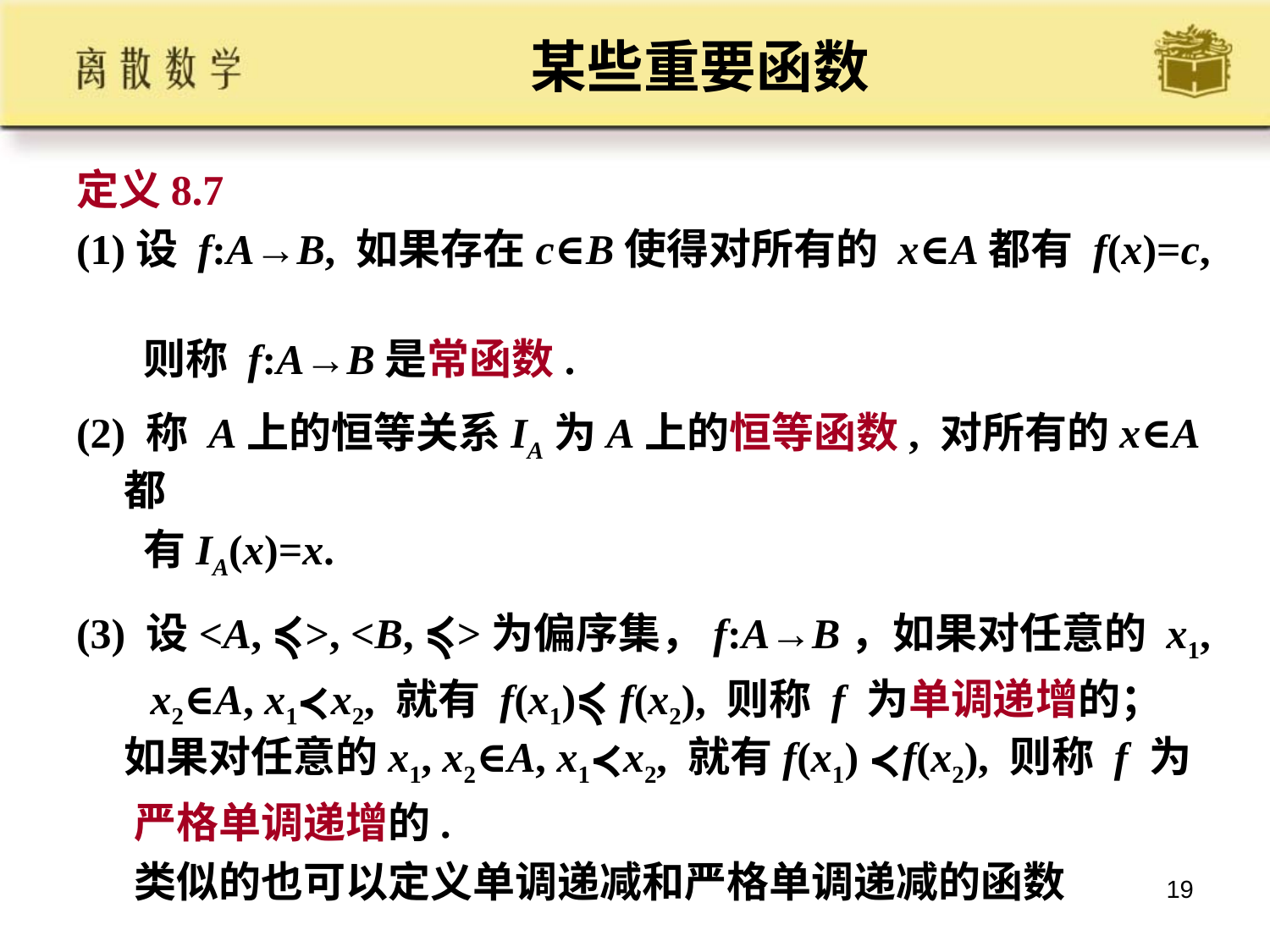

# 某些重要函数
定义8.7
(1)设 f:A→B, 如果存在c∈B使得对所有的 x∈A都有 f(x)=c,
      则称 f:A→B是常函数.
(2) 称 A上的恒等关系IA为A上的恒等函数, 对所有的x∈A都
      有IA(x)=x.
(3) 设<A, ≼>, <B, ≼>为偏序集，f:A→B，如果对任意的 x1,
       x2∈A, x1≺x2, 就有 f(x1)≼ f(x2), 则称 f 为单调递增的；      如果对任意的x1, x2∈A, x1≺x2, 就有f(x1) ≺f(x2), 则称 f 为
     严格单调递增的.
     类似的也可以定义单调递减和严格单调递减的函数
19